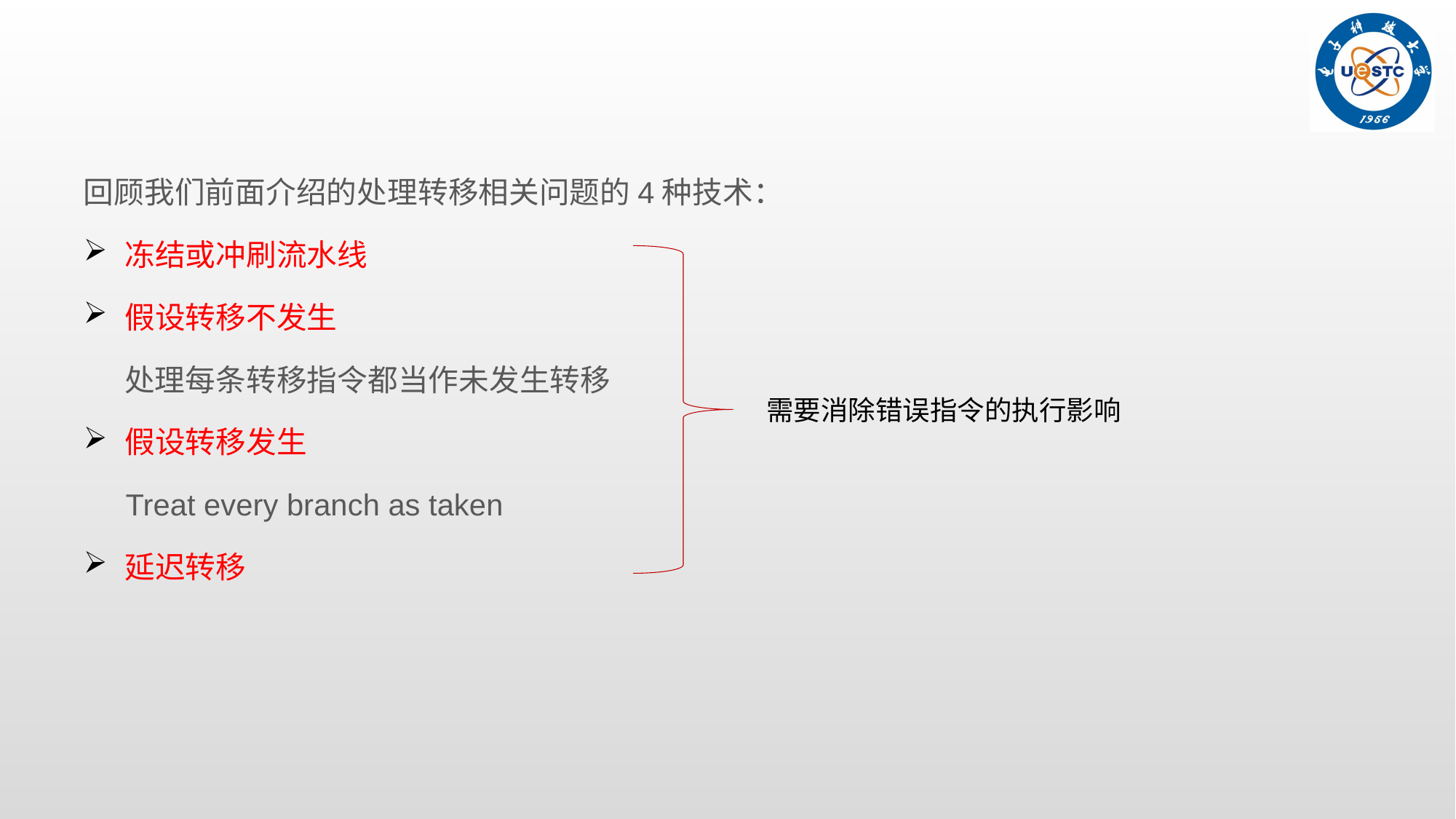

回顾我们前面介绍的处理转移相关问题的4种技术：
冻结或冲刷流水线
假设转移不发生
     处理每条转移指令都当作未发生转移
假设转移发生
     Treat every branch as taken
延迟转移

需要消除错误指令的执行影响